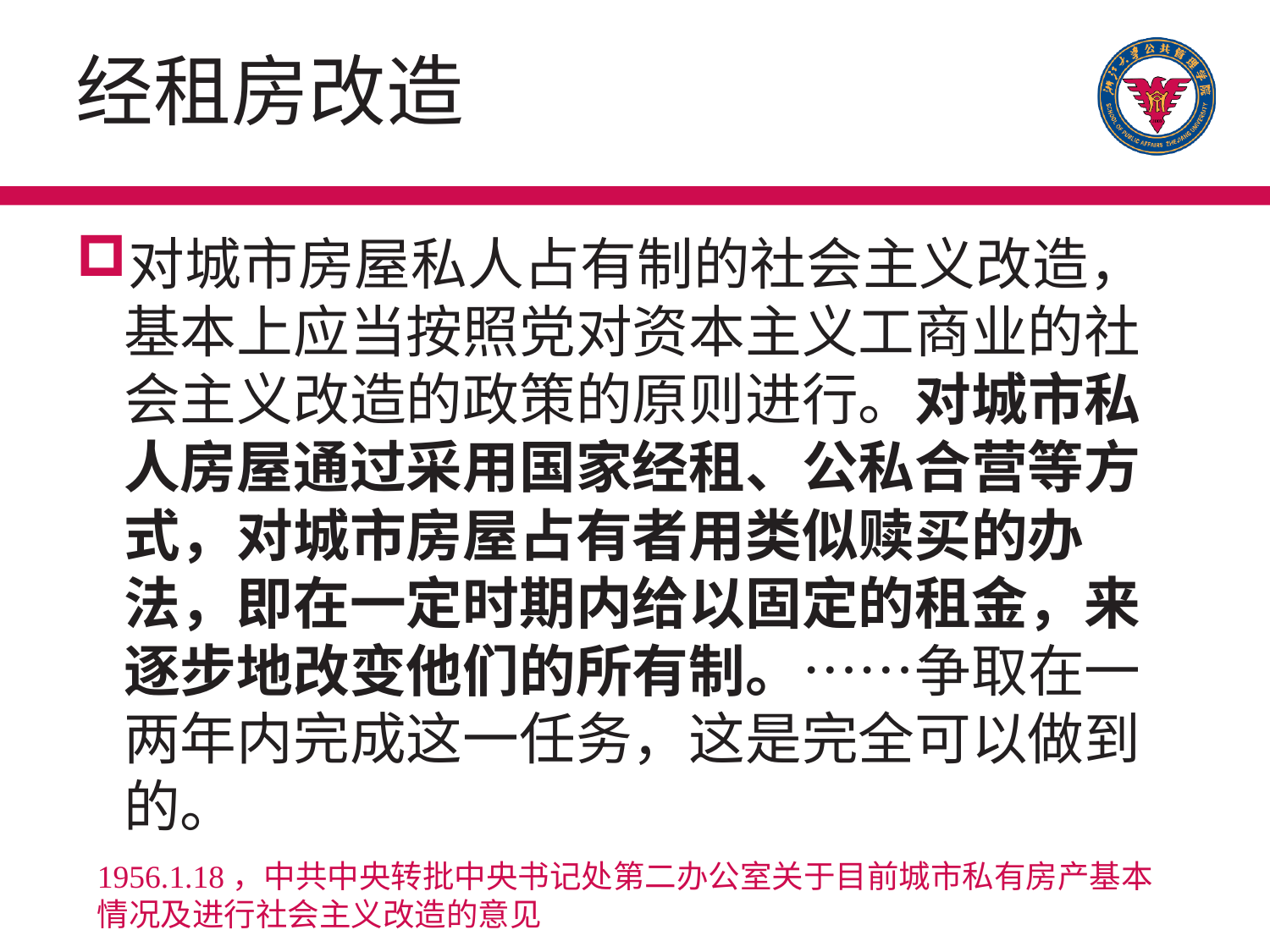

# 经租房改造
对城市房屋私人占有制的社会主义改造，基本上应当按照党对资本主义工商业的社会主义改造的政策的原则进行。对城市私人房屋通过采用国家经租、公私合营等方式，对城市房屋占有者用类似赎买的办法，即在一定时期内给以固定的租金，来逐步地改变他们的所有制。……争取在一两年内完成这一任务，这是完全可以做到的。
1956.1.18，中共中央转批中央书记处第二办公室关于目前城市私有房产基本情况及进行社会主义改造的意见